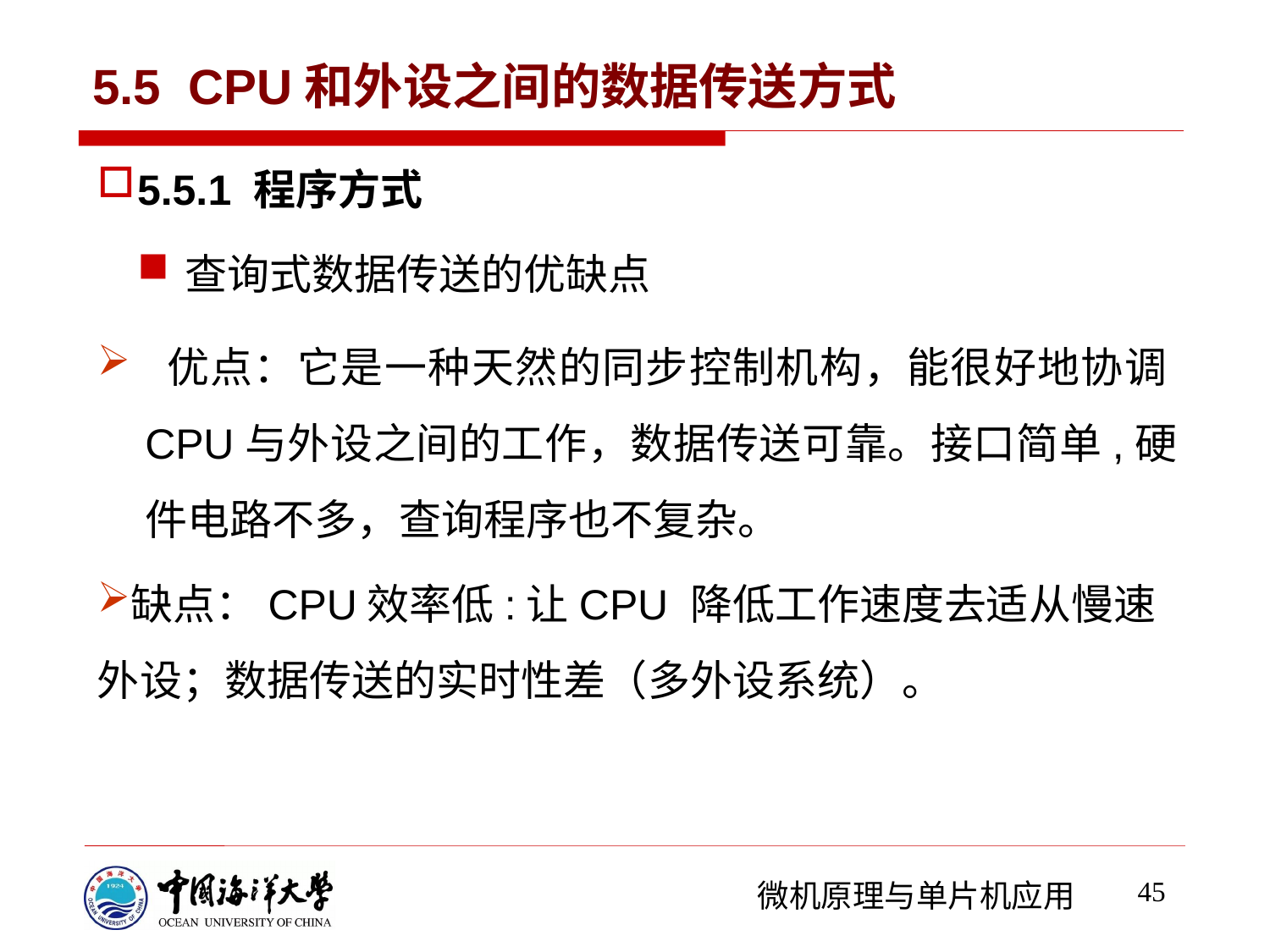

# 5.5  CPU和外设之间的数据传送方式
5.5.1 程序方式
查询式数据传送的优缺点
 优点：它是一种天然的同步控制机构，能很好地协调CPU与外设之间的工作，数据传送可靠。接口简单,硬件电路不多，查询程序也不复杂。
缺点：CPU效率低:让CPU 降低工作速度去适从慢速外设；数据传送的实时性差（多外设系统）。

45